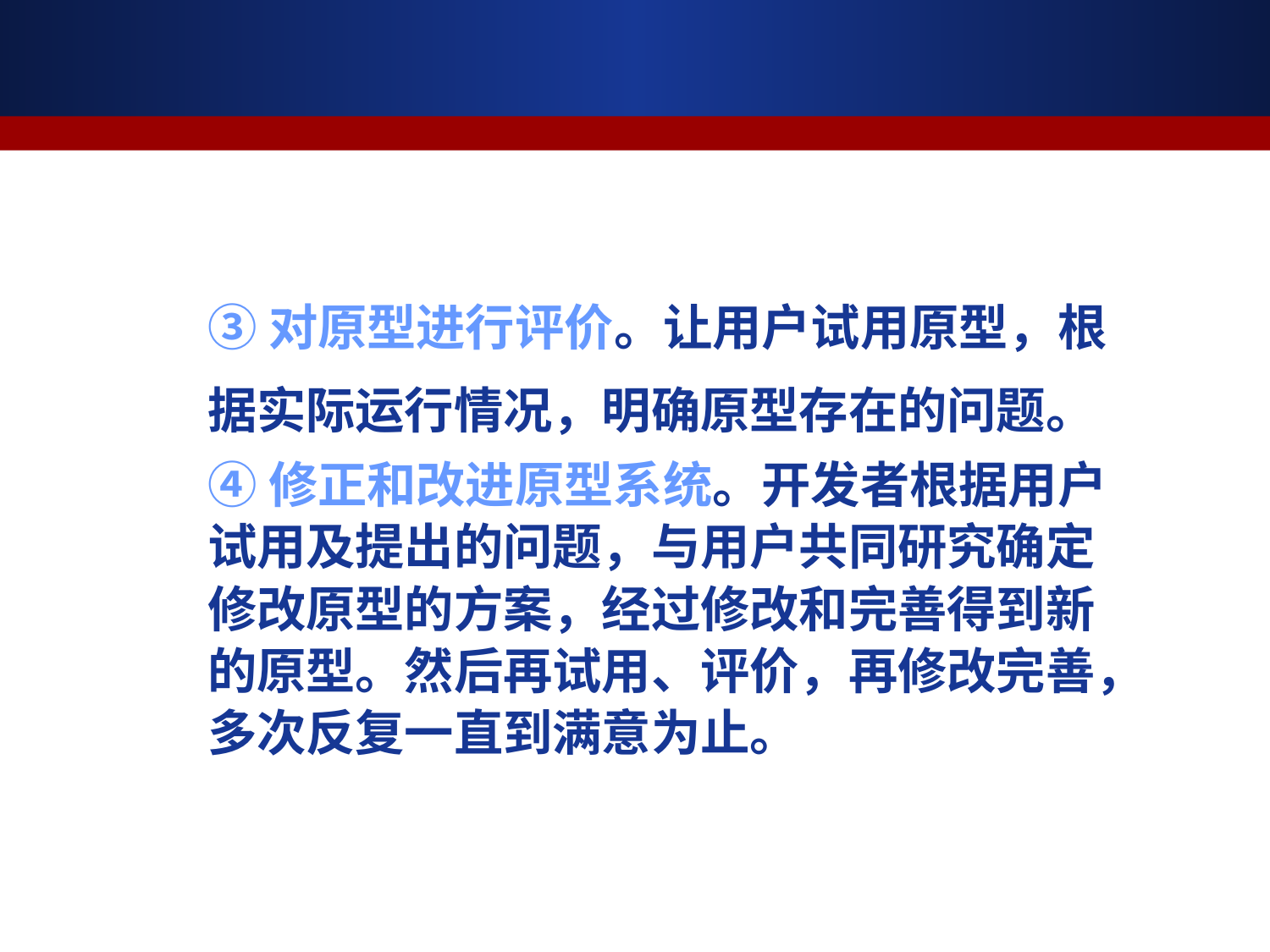

③对原型进行评价。让用户试用原型，根据实际运行情况，明确原型存在的问题。
④修正和改进原型系统。开发者根据用户试用及提出的问题，与用户共同研究确定修改原型的方案，经过修改和完善得到新的原型。然后再试用、评价，再修改完善，多次反复一直到满意为止。